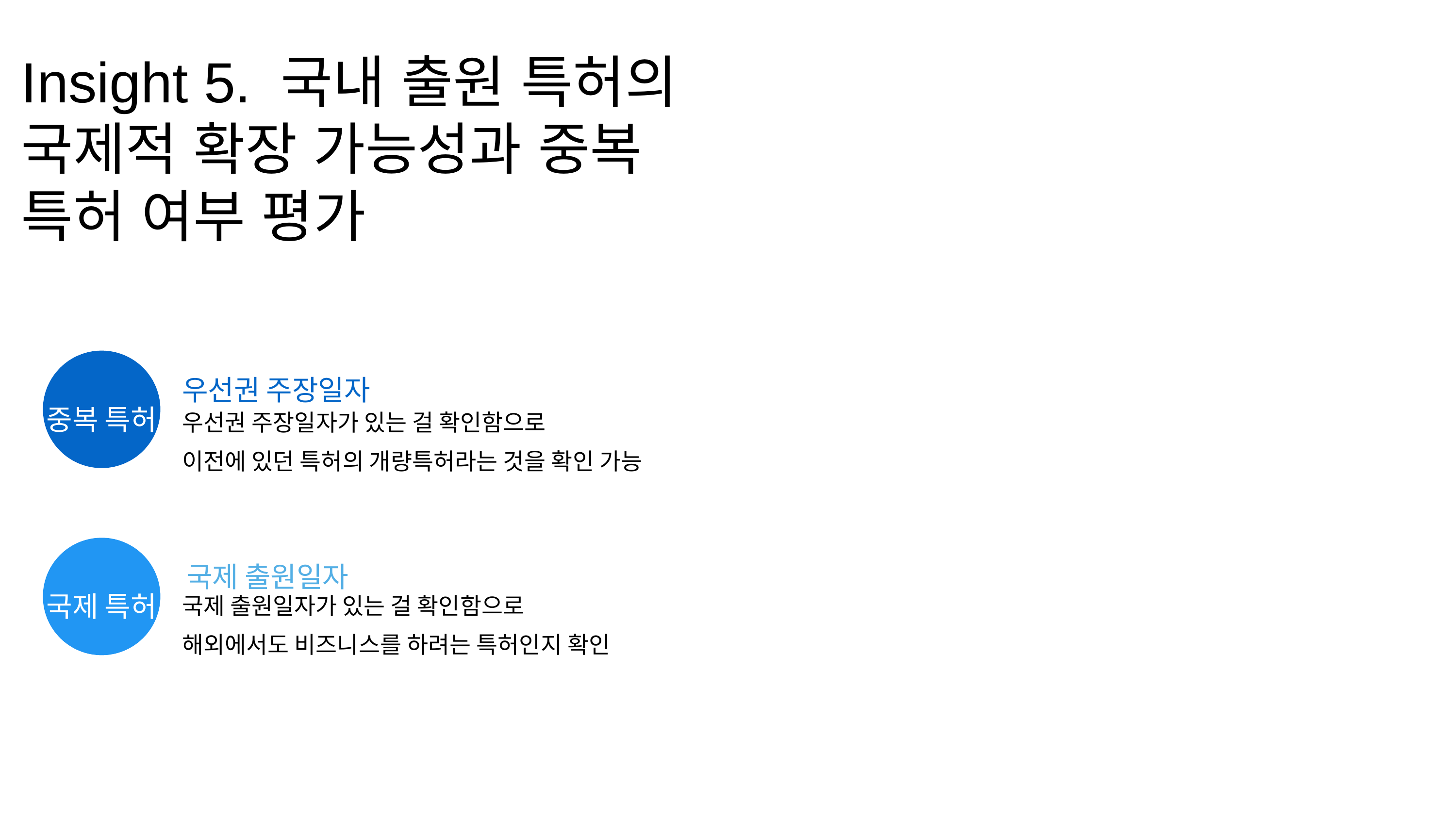

Insight 5. 국내 출원 특허의 국제적 확장 가능성과 중복 특허 여부 평가

+24K

우선권 주장일자
중복 특허
우선권 주장일자가 있는 걸 확인함으로
이전에 있던 특허의 개량특허라는 것을 확인 가능

국제 출원일자
국제 특허

국제 출원일자가 있는 걸 확인함으로
해외에서도 비즈니스를 하려는 특허인지 확인